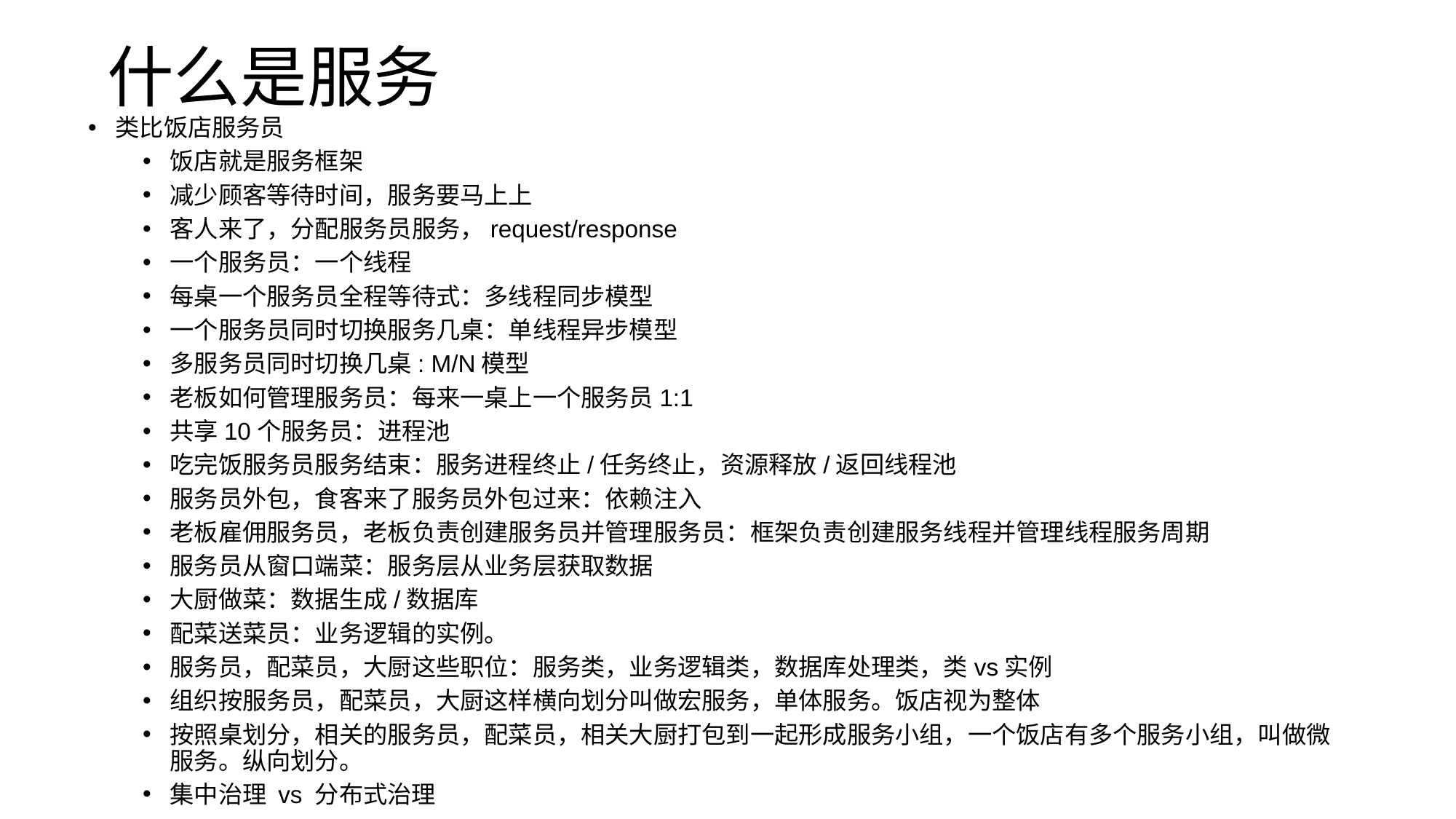

# 什么是服务
类比饭店服务员
饭店就是服务框架
减少顾客等待时间，服务要马上上
客人来了，分配服务员服务，request/response
一个服务员：一个线程
每桌一个服务员全程等待式：多线程同步模型
一个服务员同时切换服务几桌：单线程异步模型
多服务员同时切换几桌: M/N模型
老板如何管理服务员：每来一桌上一个服务员1:1
共享10个服务员：进程池
吃完饭服务员服务结束：服务进程终止/任务终止，资源释放/返回线程池
服务员外包，食客来了服务员外包过来：依赖注入
老板雇佣服务员，老板负责创建服务员并管理服务员：框架负责创建服务线程并管理线程服务周期
服务员从窗口端菜：服务层从业务层获取数据
大厨做菜：数据生成/数据库
配菜送菜员：业务逻辑的实例。
服务员，配菜员，大厨这些职位：服务类，业务逻辑类，数据库处理类，类vs实例
组织按服务员，配菜员，大厨这样横向划分叫做宏服务，单体服务。饭店视为整体
按照桌划分，相关的服务员，配菜员，相关大厨打包到一起形成服务小组，一个饭店有多个服务小组，叫做微服务。纵向划分。
集中治理 vs 分布式治理